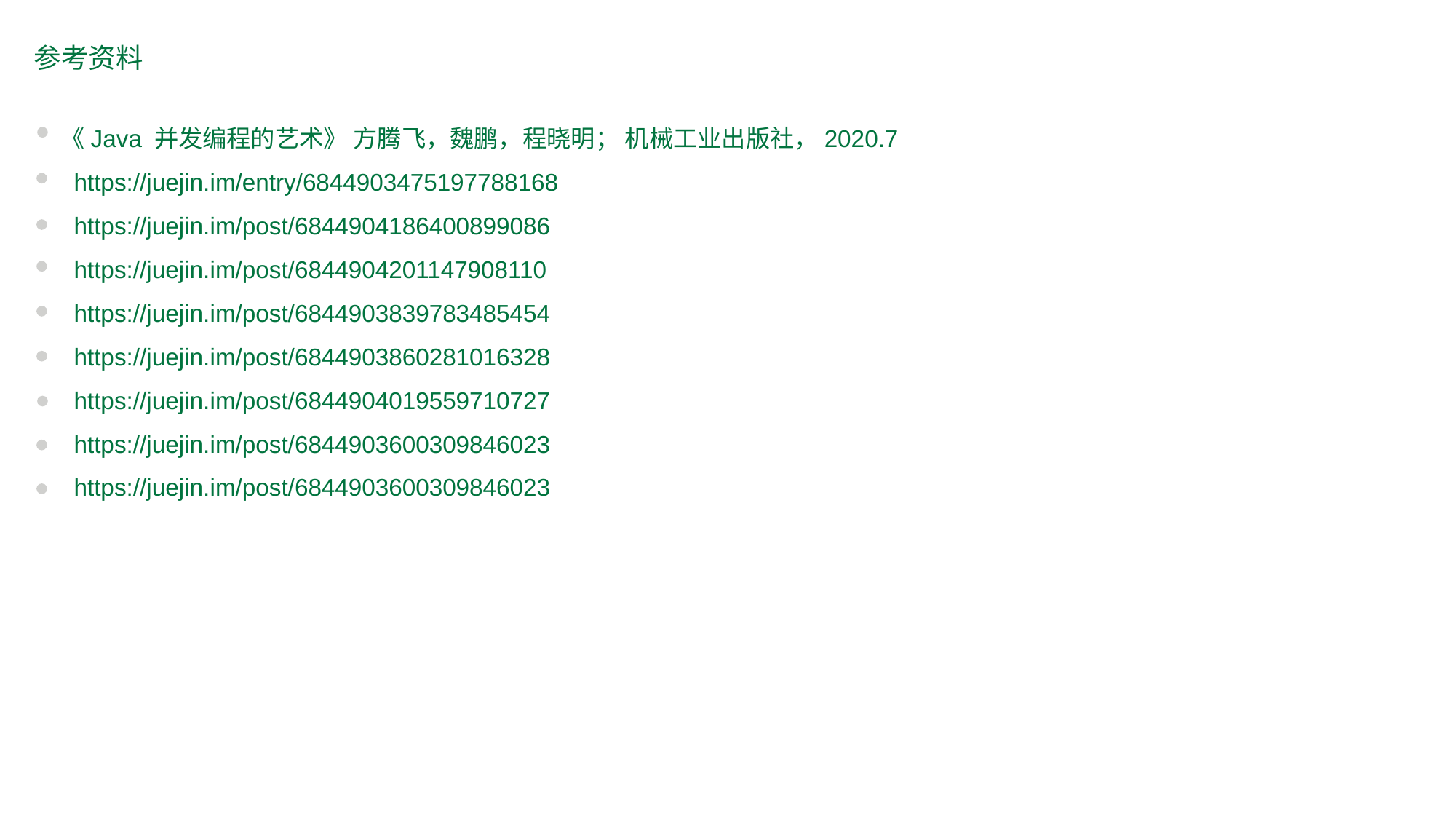

参考资料

《Java 并发编程的艺术》 方腾飞，魏鹏，程晓明； 机械工业出版社，2020.7
  https://juejin.im/entry/6844903475197788168
  https://juejin.im/post/6844904186400899086
  https://juejin.im/post/6844904201147908110
  https://juejin.im/post/6844903839783485454
  https://juejin.im/post/6844903860281016328
  https://juejin.im/post/6844904019559710727
  https://juejin.im/post/6844903600309846023
  https://juejin.im/post/6844903600309846023